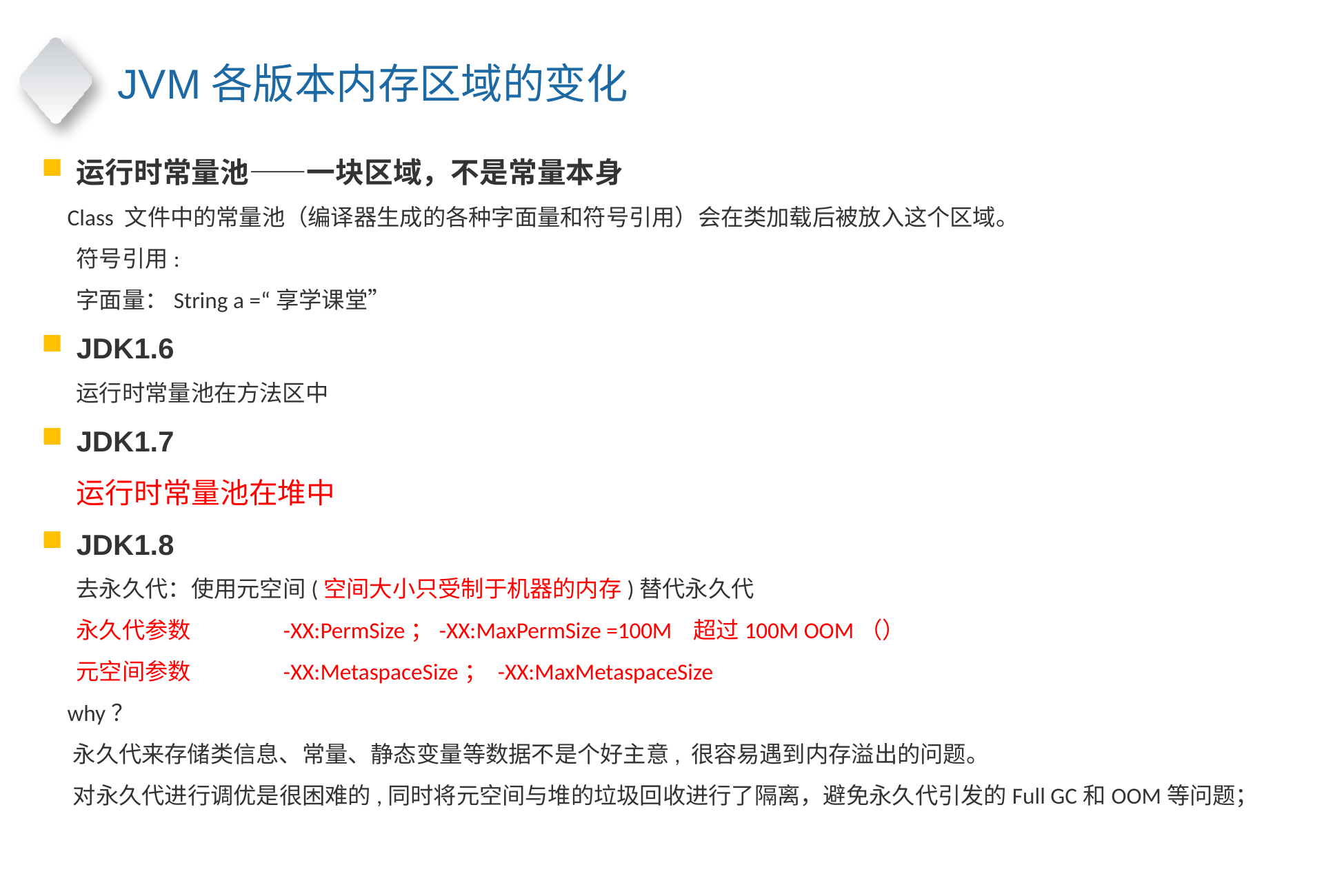

JVM各版本内存区域的变化
运行时常量池——一块区域，不是常量本身
     Class 文件中的常量池（编译器生成的各种字面量和符号引用）会在类加载后被放入这个区域。
	符号引用:
	字面量：String a =“享学课堂”
JDK1.6
	运行时常量池在方法区中
JDK1.7
 	运行时常量池在堆中
JDK1.8
	去永久代：使用元空间(空间大小只受制于机器的内存)替代永久代
	永久代参数	-XX:PermSize；-XX:MaxPermSize =100M   超过100M OOM（）
 	元空间参数	-XX:MetaspaceSize； -XX:MaxMetaspaceSize
     why？
     永久代来存储类信息、常量、静态变量等数据不是个好主意, 很容易遇到内存溢出的问题。
     对永久代进行调优是很困难的,同时将元空间与堆的垃圾回收进行了隔离，避免永久代引发的Full GC和OOM等问题；